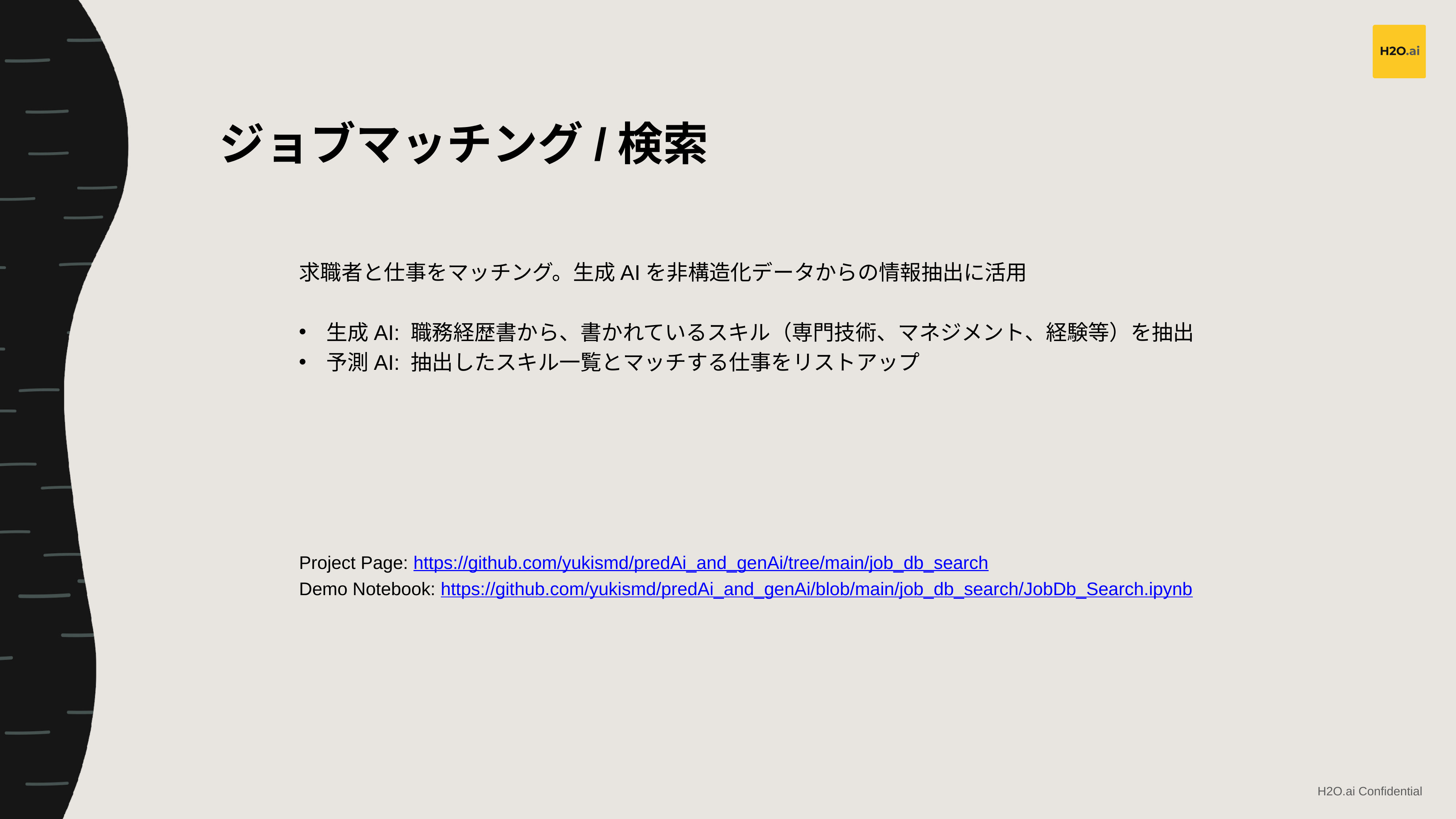

ジョブマッチング/検索
求職者と仕事をマッチング。生成AIを非構造化データからの情報抽出に活用

生成AI: 職務経歴書から、書かれているスキル（専門技術、マネジメント、経験等）を抽出
予測AI: 抽出したスキル一覧とマッチする仕事をリストアップ
Project Page: https://github.com/yukismd/predAi_and_genAi/tree/main/job_db_search
Demo Notebook: https://github.com/yukismd/predAi_and_genAi/blob/main/job_db_search/JobDb_Search.ipynb